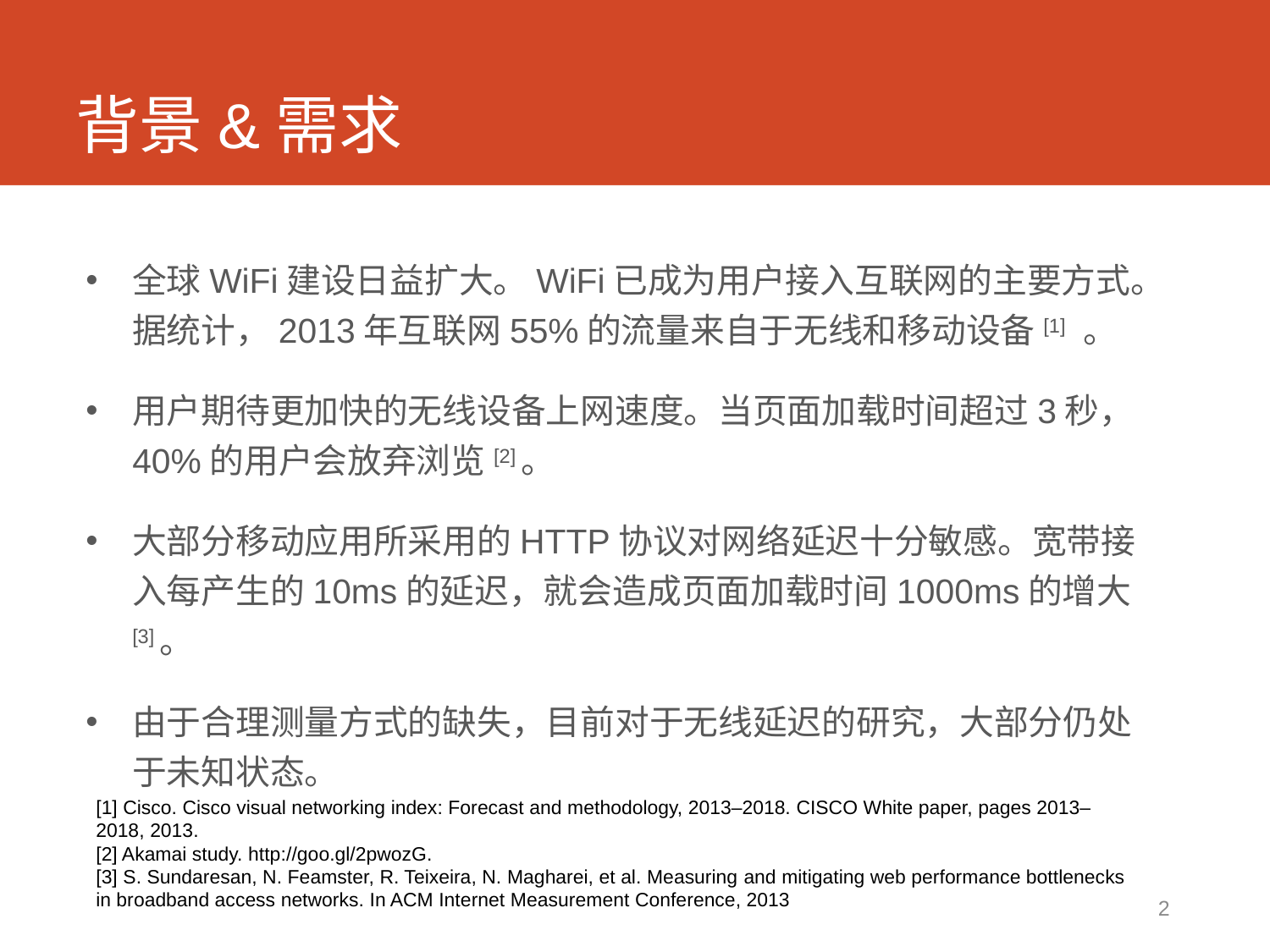

# 背景&需求
全球WiFi建设日益扩大。WiFi已成为用户接入互联网的主要方式。据统计，2013年互联网55%的流量来自于无线和移动设备[1] 。
用户期待更加快的无线设备上网速度。当页面加载时间超过3秒，40%的用户会放弃浏览[2]。
大部分移动应用所采用的HTTP协议对网络延迟十分敏感。宽带接入每产生的10ms的延迟，就会造成页面加载时间1000ms的增大[3]。
由于合理测量方式的缺失，目前对于无线延迟的研究，大部分仍处于未知状态。
[1] Cisco. Cisco visual networking index: Forecast and methodology, 2013–2018. CISCO White paper, pages 2013–2018, 2013.
[2] Akamai study. http://goo.gl/2pwozG.
[3] S. Sundaresan, N. Feamster, R. Teixeira, N. Magharei, et al. Measuring and mitigating web performance bottlenecks in broadband access networks. In ACM Internet Measurement Conference, 2013
2